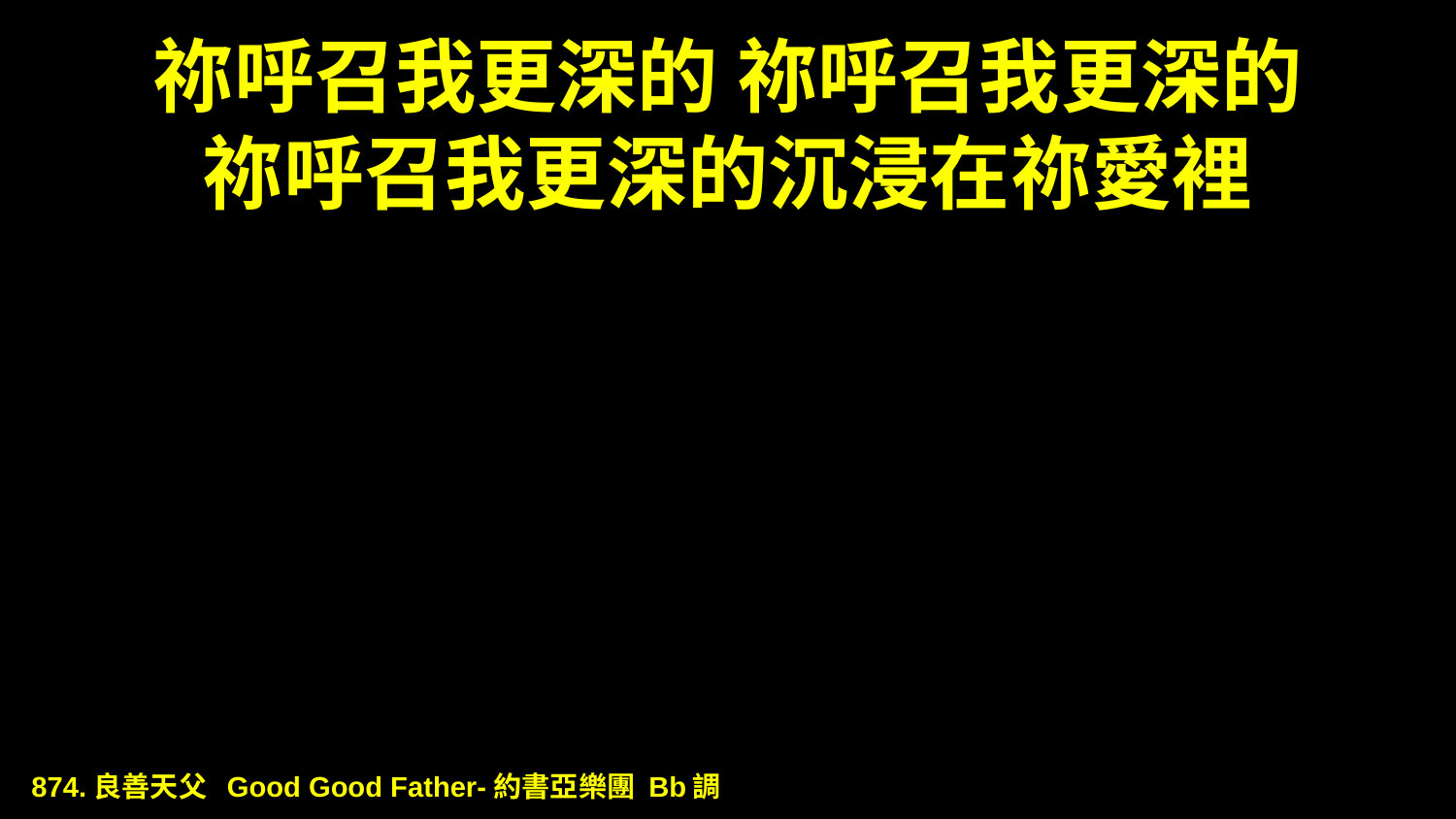

# 祢呼召我更深的 祢呼召我更深的 祢呼召我更深的沉浸在祢愛裡
874.良善天父  Good Good Father-約書亞樂團 Bb調